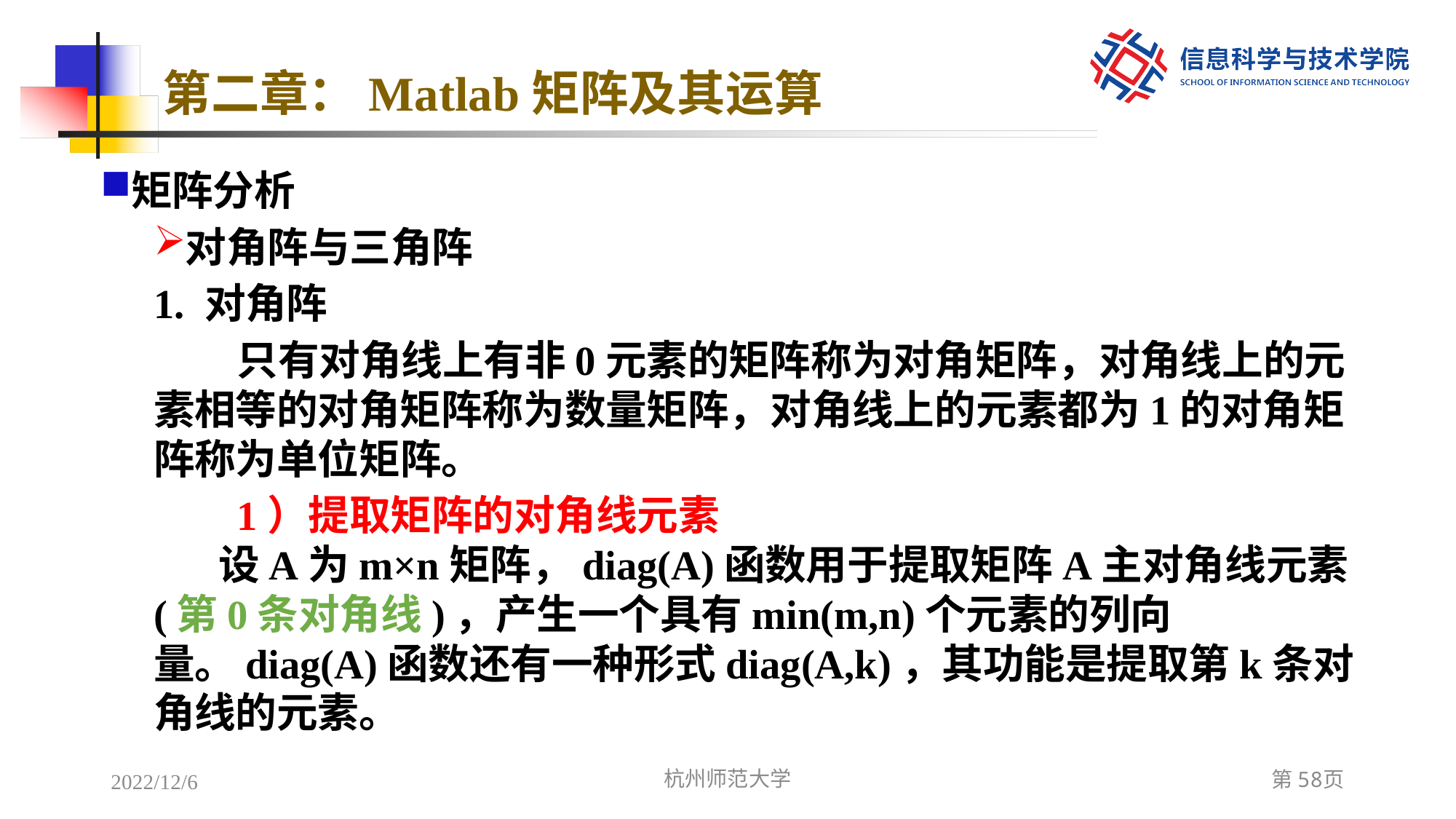

# 第二章：Matlab矩阵及其运算
矩阵分析
对角阵与三角阵
1. 对角阵
只有对角线上有非0元素的矩阵称为对角矩阵，对角线上的元素相等的对角矩阵称为数量矩阵，对角线上的元素都为1的对角矩阵称为单位矩阵。
1）提取矩阵的对角线元素
       设A为m×n矩阵，diag(A)函数用于提取矩阵A主对角线元素(第0条对角线)，产生一个具有min(m,n)个元素的列向量。diag(A)函数还有一种形式diag(A,k)，其功能是提取第k条对角线的元素。
2022/12/6
杭州师范大学
第58页